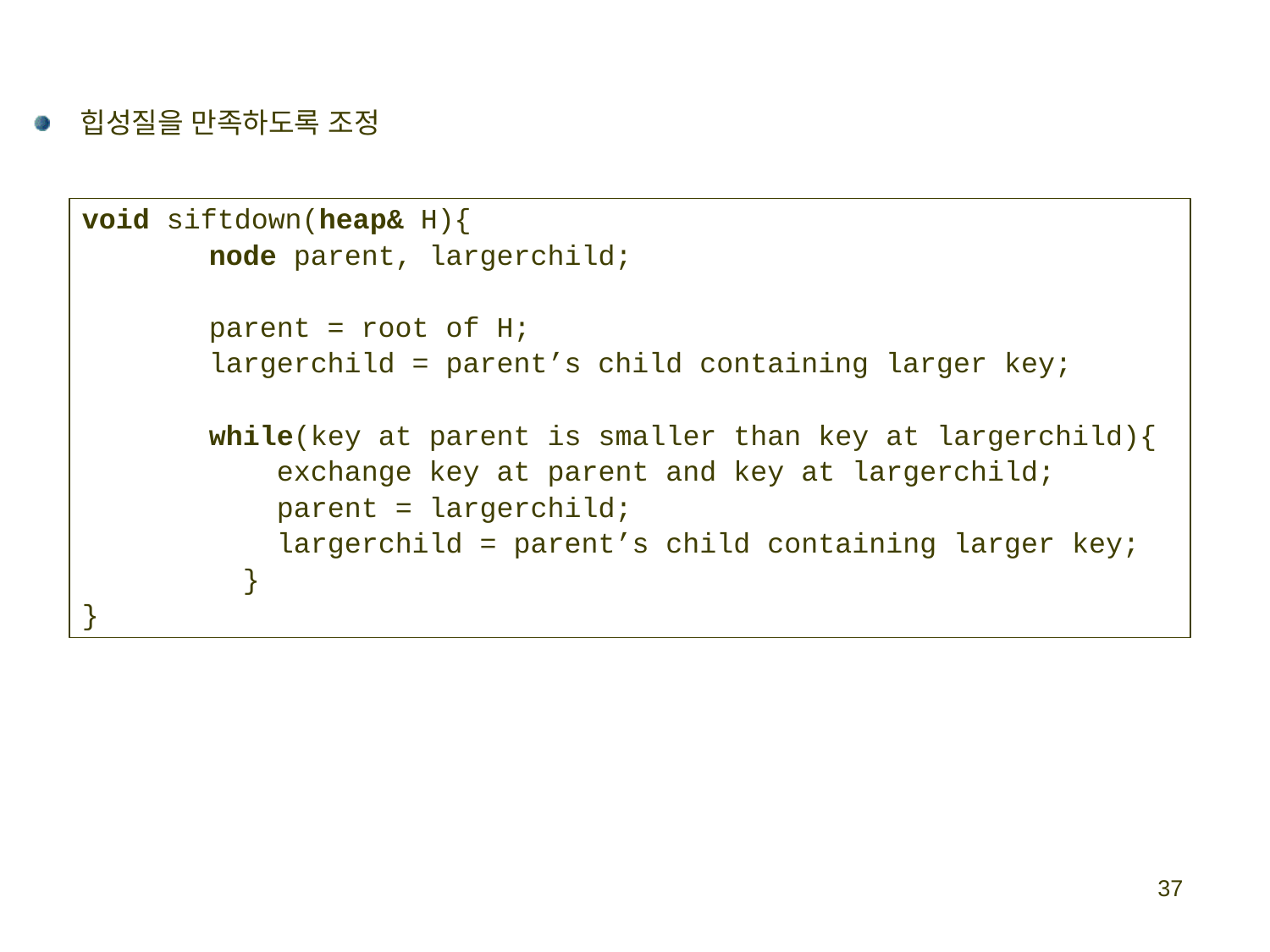

힙성질을 만족하도록 조정

void siftdown(heap& H){
	node parent, largerchild;

	parent = root of H;
	largerchild = parent’s child containing larger key;

	while(key at parent is smaller than key at largerchild){
	    exchange key at parent and key at largerchild;
	    parent = largerchild;
	    largerchild = parent’s child containing larger key;
	  }
}
37